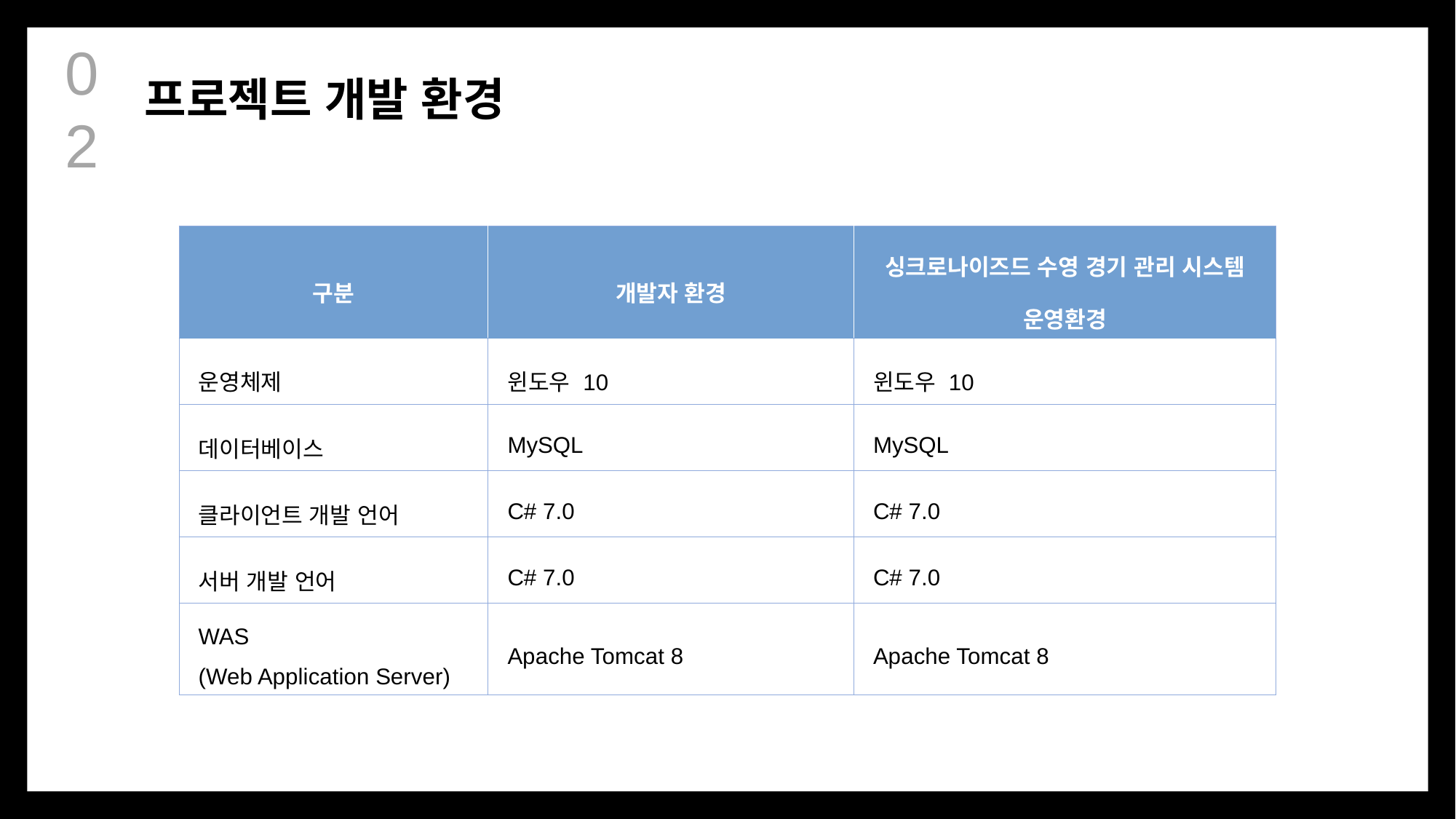

02
프로젝트 개발 환경
| 구분 | 개발자 환경 | 싱크로나이즈드 수영 경기 관리 시스템 운영환경 |
| --- | --- | --- |
| 운영체제 | 윈도우 10 | 윈도우 10 |
| 데이터베이스 | MySQL | MySQL |
| 클라이언트 개발 언어 | C# 7.0 | C# 7.0 |
| 서버 개발 언어 | C# 7.0 | C# 7.0 |
| WAS (Web Application Server) | Apache Tomcat 8 | Apache Tomcat 8 |